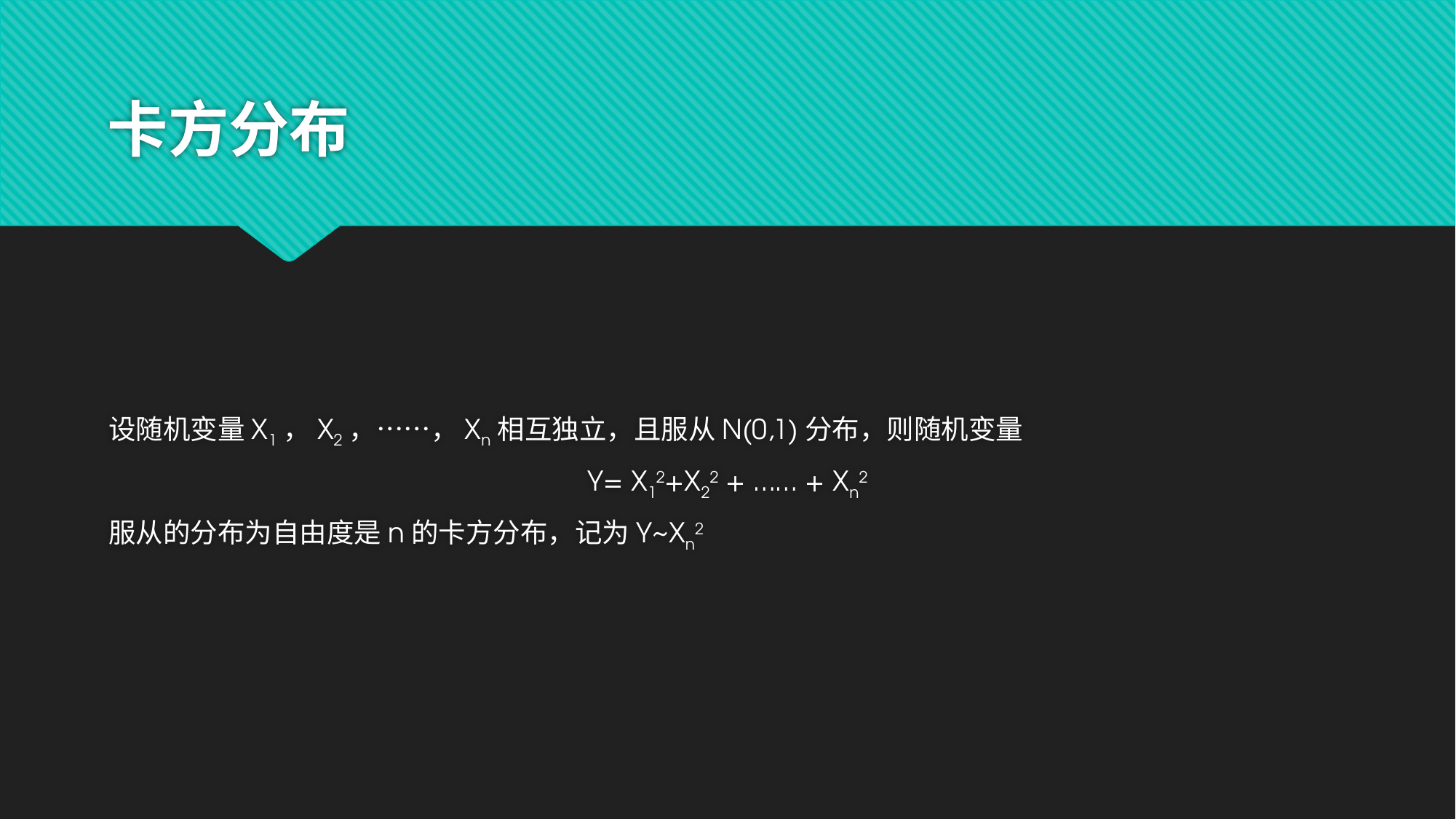

# 卡方分布
设随机变量X1，X2，……，Xn相互独立，且服从N(0,1)分布，则随机变量
Y= X12+X22 + …… + Xn2
服从的分布为自由度是n的卡方分布，记为Y~Xn2